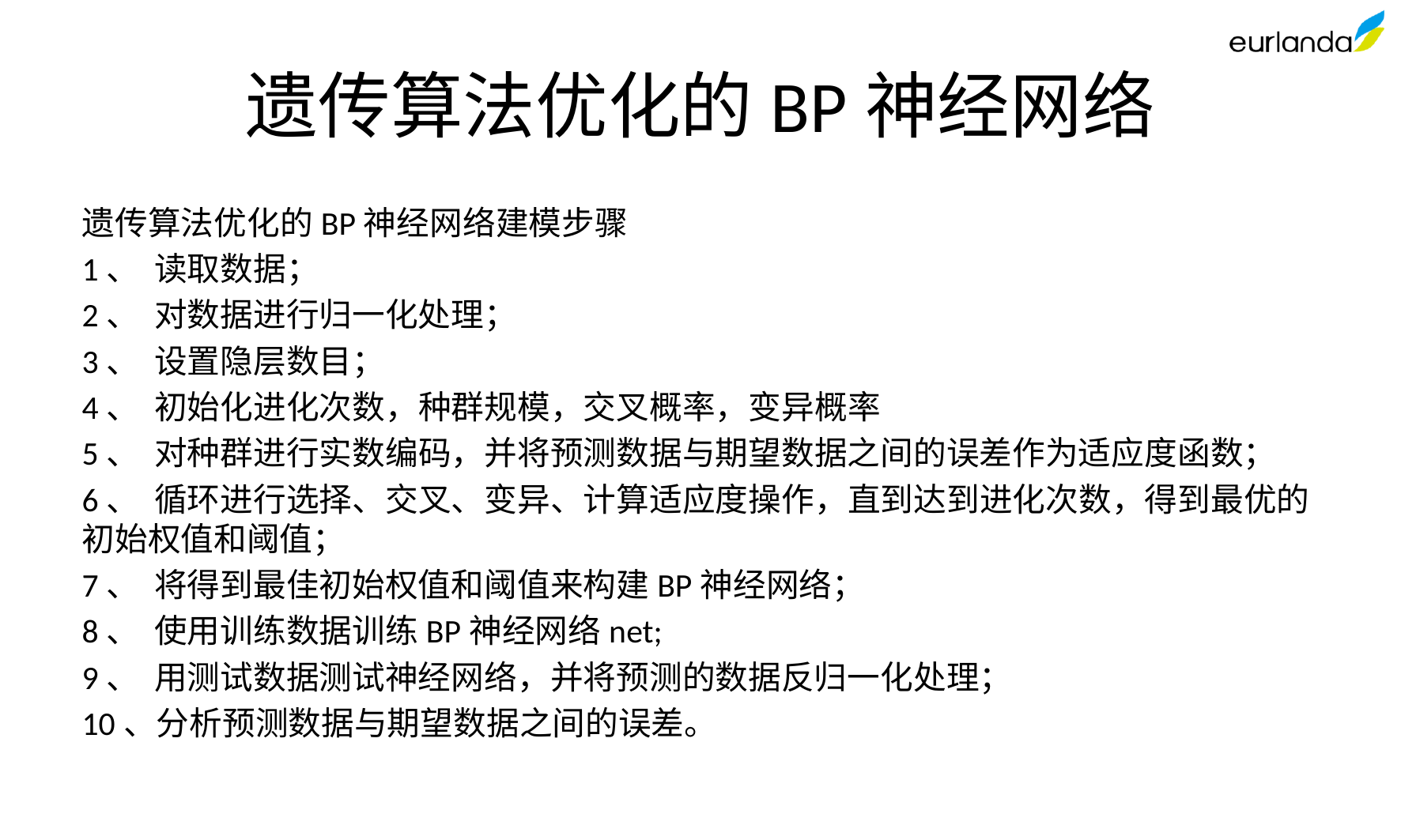

# 遗传算法优化的BP神经网络
遗传算法优化的BP神经网络建模步骤
1、  读取数据；
2、  对数据进行归一化处理；
3、  设置隐层数目；
4、  初始化进化次数，种群规模，交叉概率，变异概率
5、  对种群进行实数编码，并将预测数据与期望数据之间的误差作为适应度函数；
6、  循环进行选择、交叉、变异、计算适应度操作，直到达到进化次数，得到最优的初始权值和阈值；
7、  将得到最佳初始权值和阈值来构建BP神经网络；
8、  使用训练数据训练BP神经网络net;
9、  用测试数据测试神经网络，并将预测的数据反归一化处理；
10、分析预测数据与期望数据之间的误差。